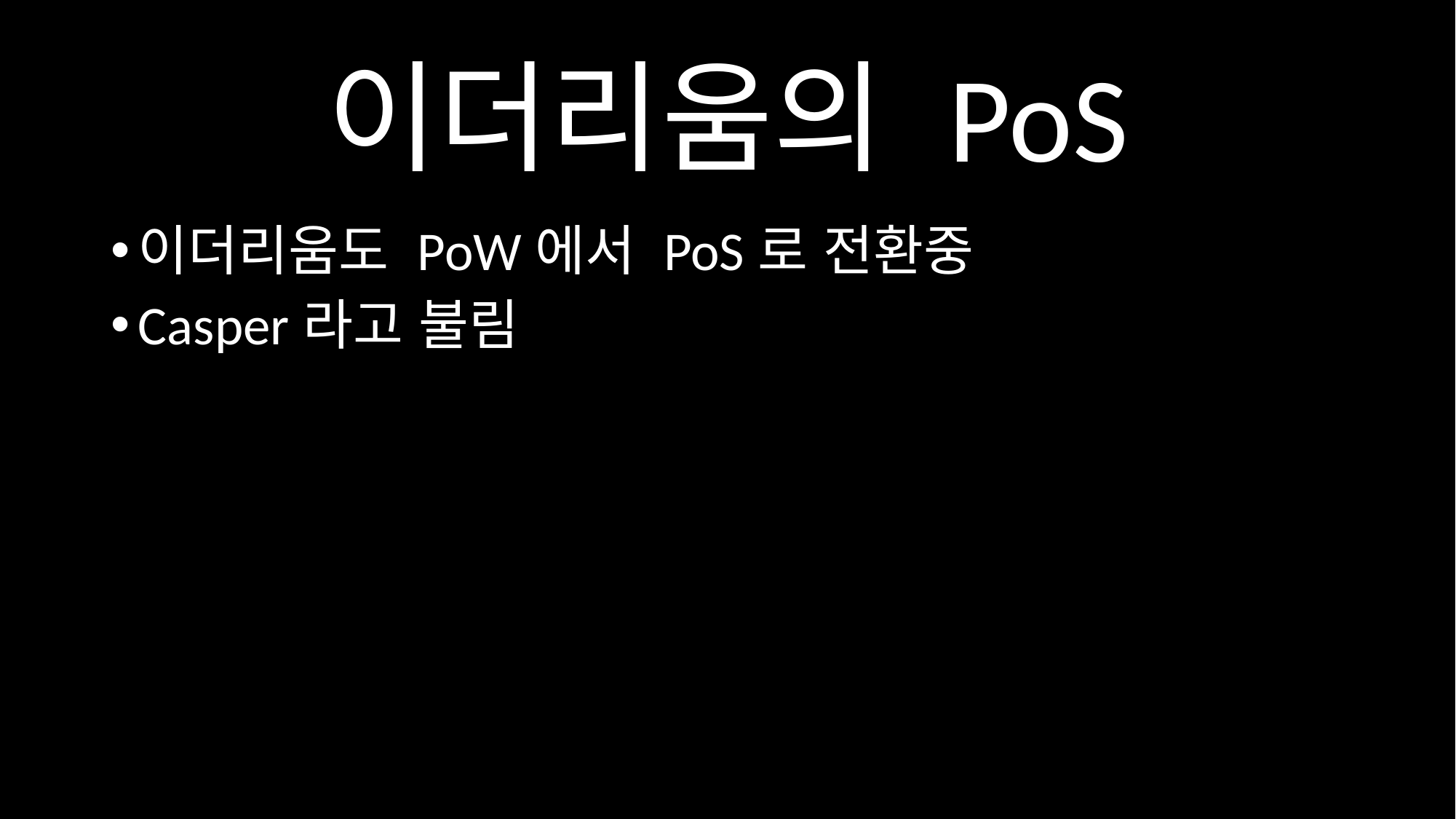

# 이더리움의 PoS
이더리움도 PoW에서 PoS로 전환중
Casper라고 불림